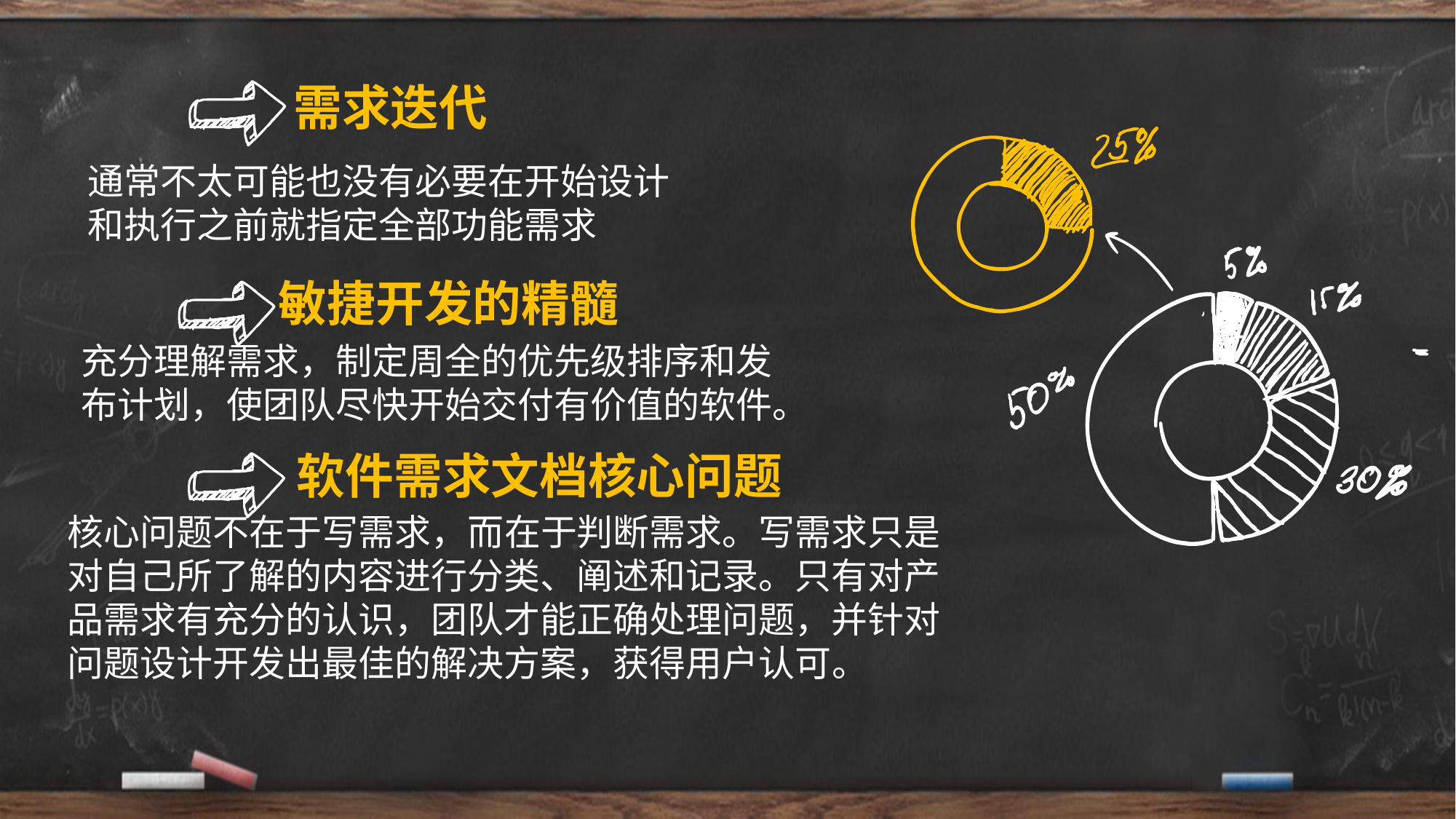

需求迭代

通常不太可能也没有必要在开始设计和执行之前就指定全部功能需求
敏捷开发的精髓

充分理解需求，制定周全的优先级排序和发布计划，使团队尽快开始交付有价值的软件。
软件需求文档核心问题

核心问题不在于写需求，而在于判断需求。写需求只是对自己所了解的内容进行分类、阐述和记录。只有对产品需求有充分的认识，团队才能正确处理问题，并针对问题设计开发出最佳的解决方案，获得用户认可。